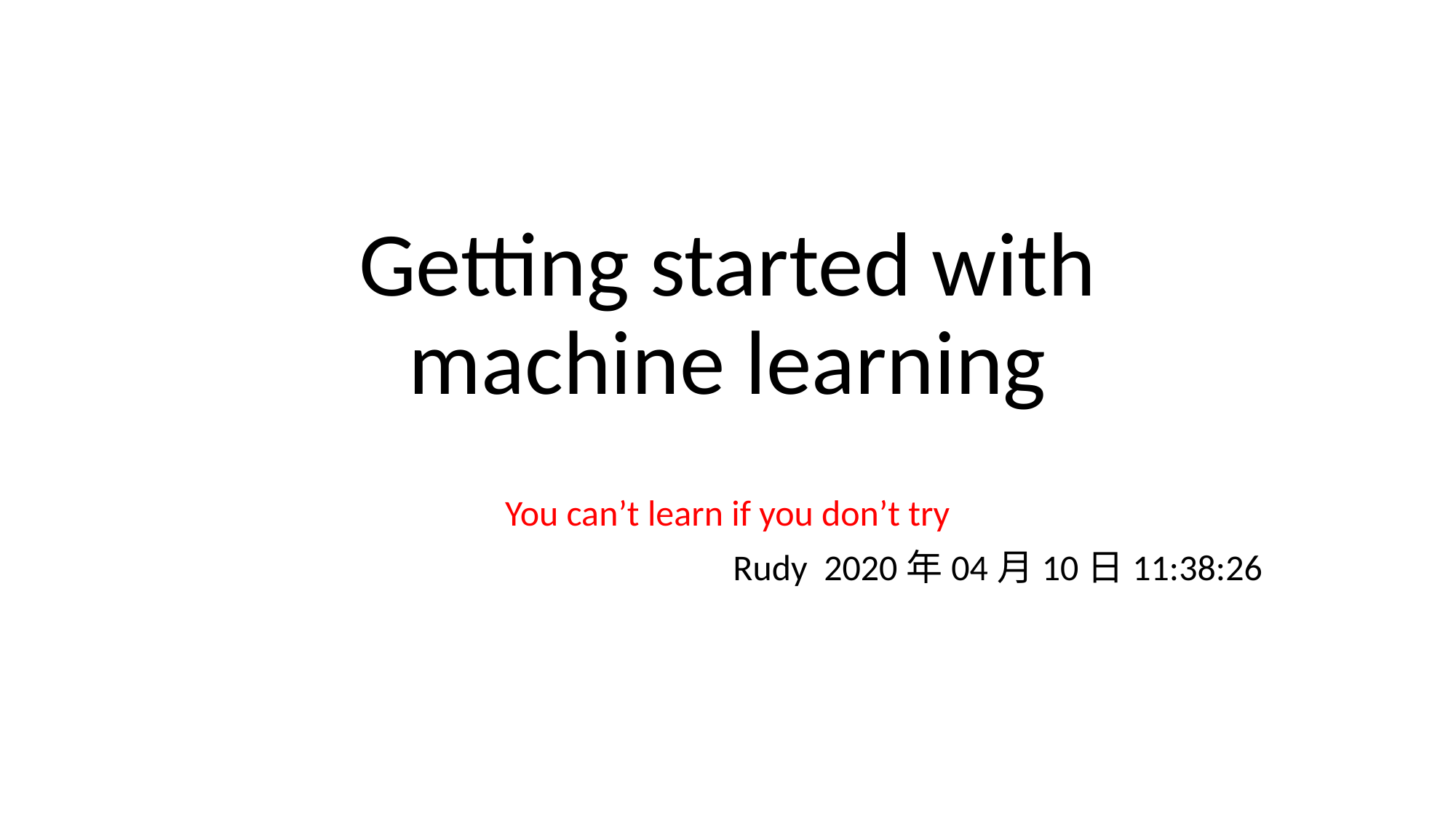

# Getting started with machine learning

You can’t learn if you don’t try
Rudy  2020年04月10日11:38:26